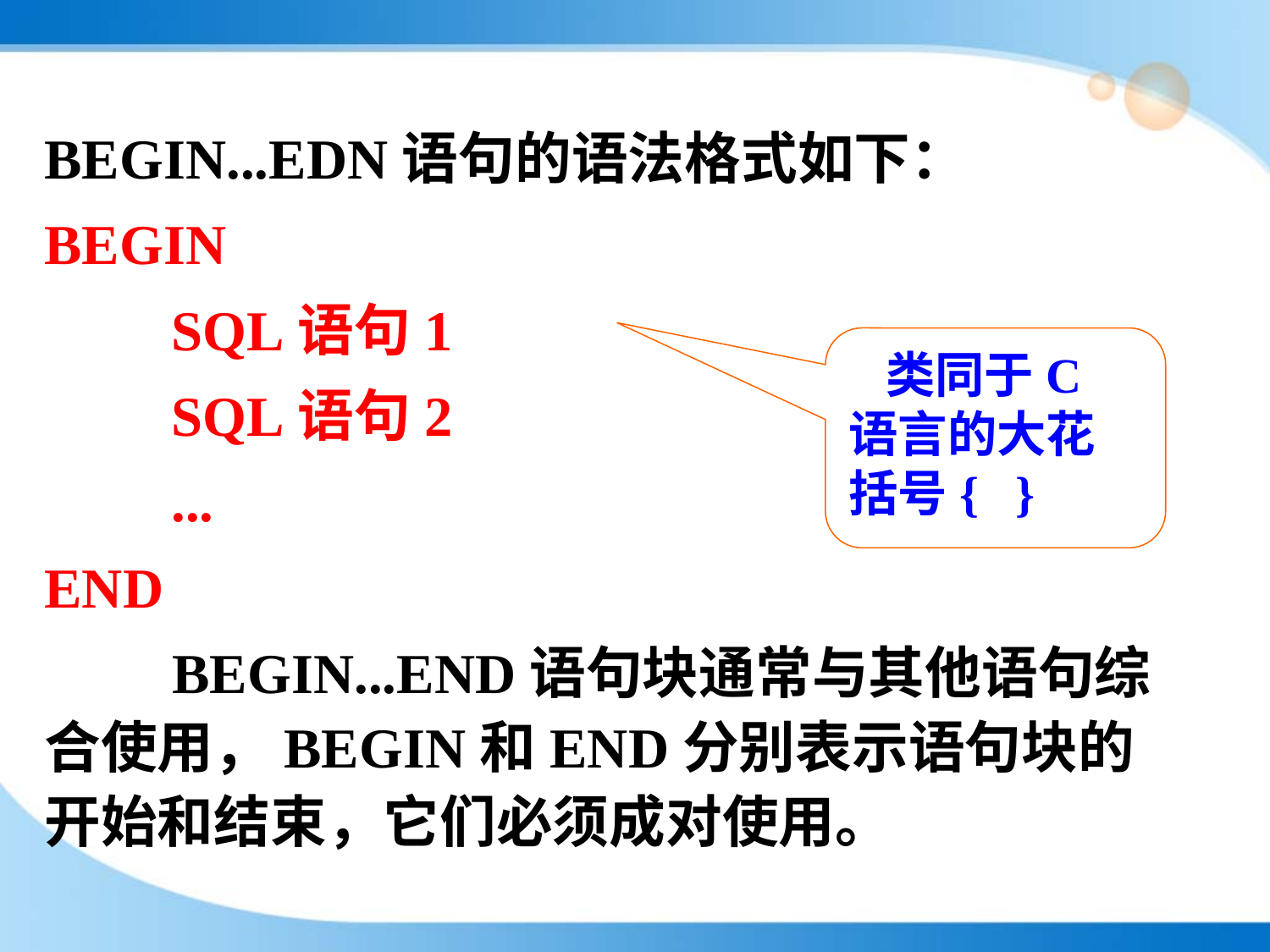

BEGIN...EDN语句的语法格式如下：
BEGIN
	SQL语句1
	SQL语句2
	...
END
         BEGIN...END语句块通常与其他语句综合使用，BEGIN和END分别表示语句块的开始和结束，它们必须成对使用。

类同于C语言的大花括号{   }